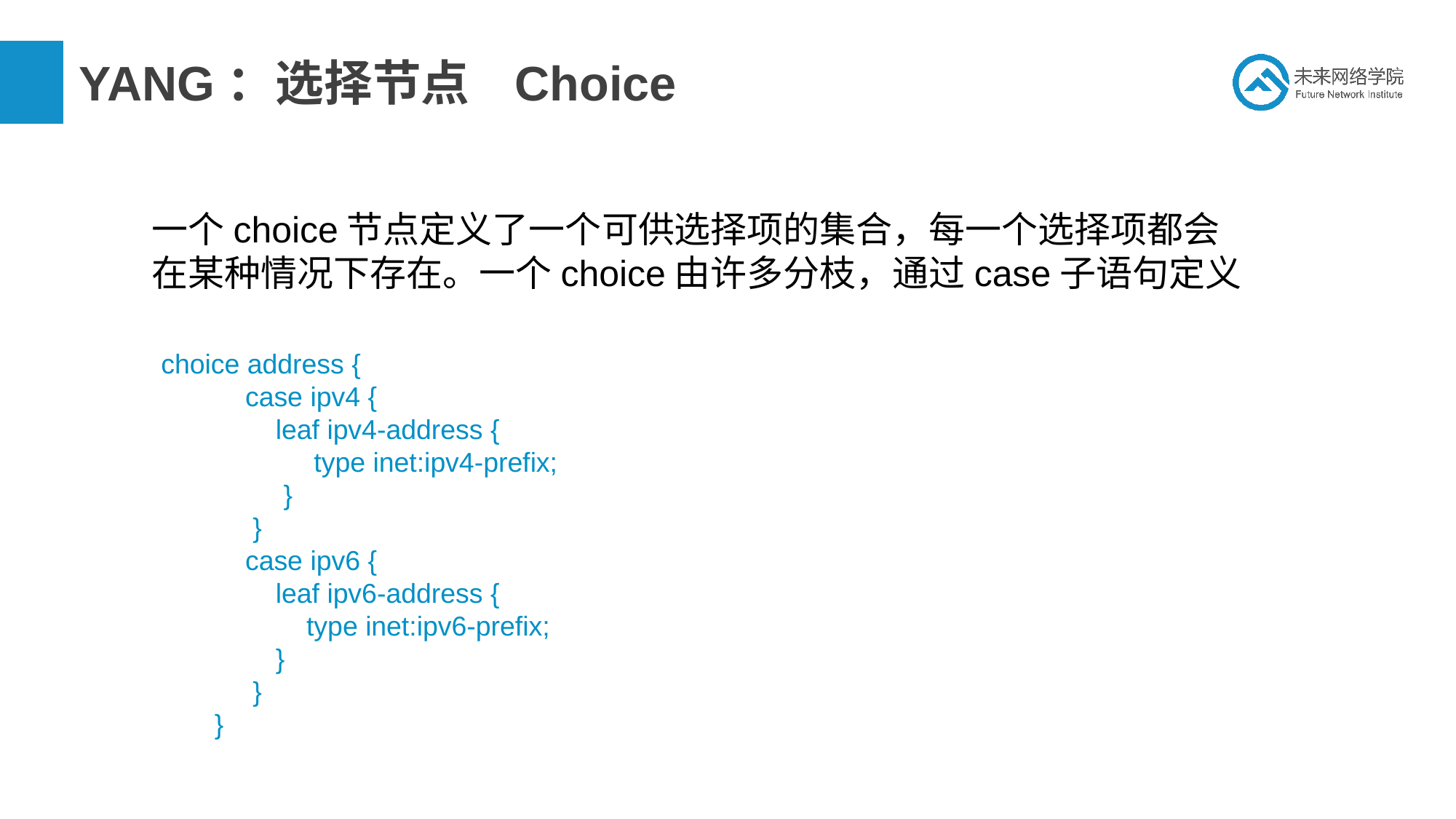

# YANG：选择节点   Choice
一个choice节点定义了一个可供选择项的集合，每一个选择项都会在某种情况下存在。一个choice由许多分枝，通过case子语句定义
choice address {
           case ipv4 {
               leaf ipv4-address {
                    type inet:ipv4-prefix;
                }
            }
           case ipv6 {
               leaf ipv6-address {
                   type inet:ipv6-prefix;
               }
            }
       }